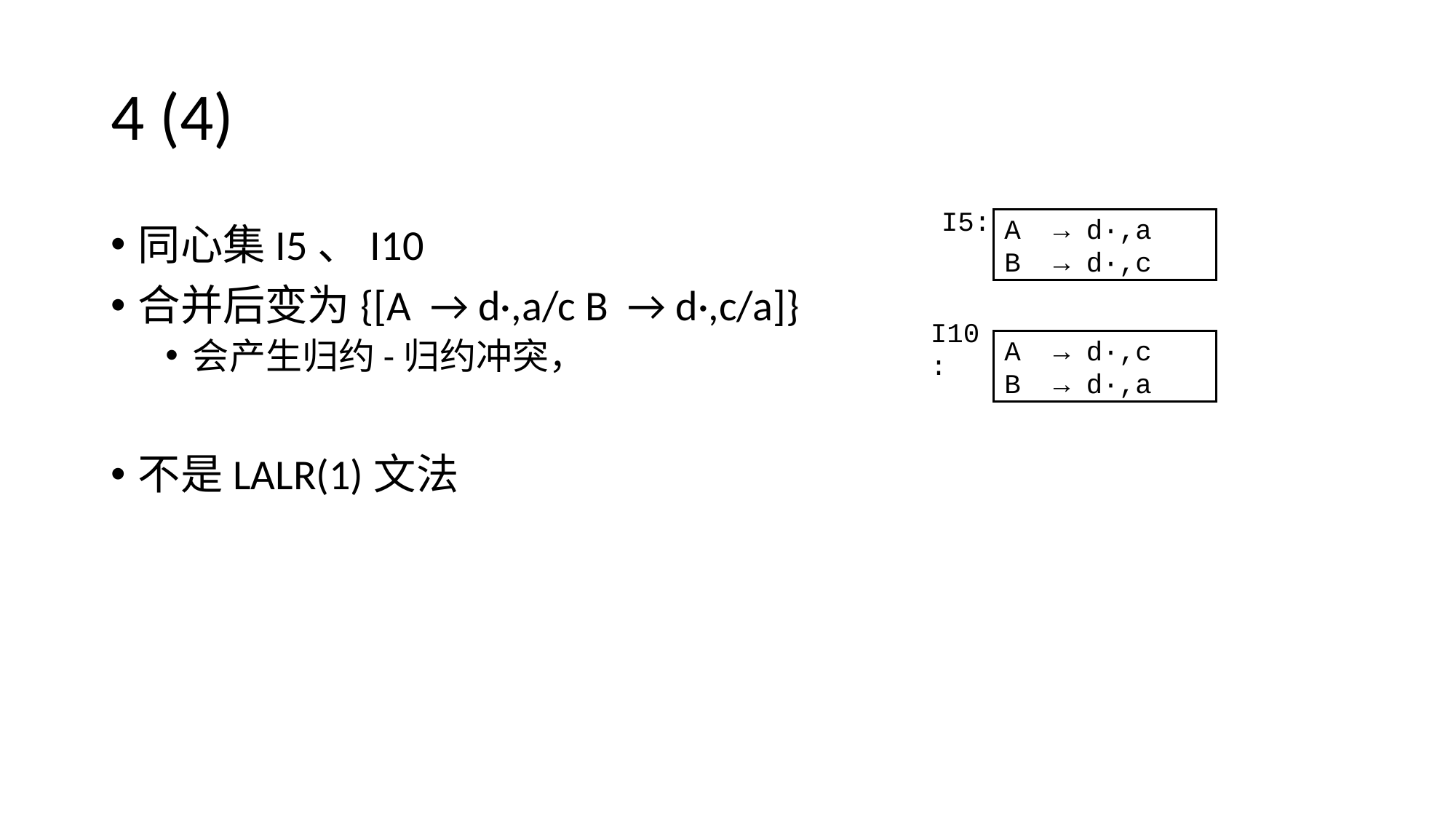

# 4 (4)
I5:
A  → d·,a
B  → d·,c
同心集I5、I10
合并后变为{[A  → d·,a/c B  → d·,c/a]}
会产生归约-归约冲突，

不是LALR(1)文法

I10:
A  → d·,c
B  → d·,a